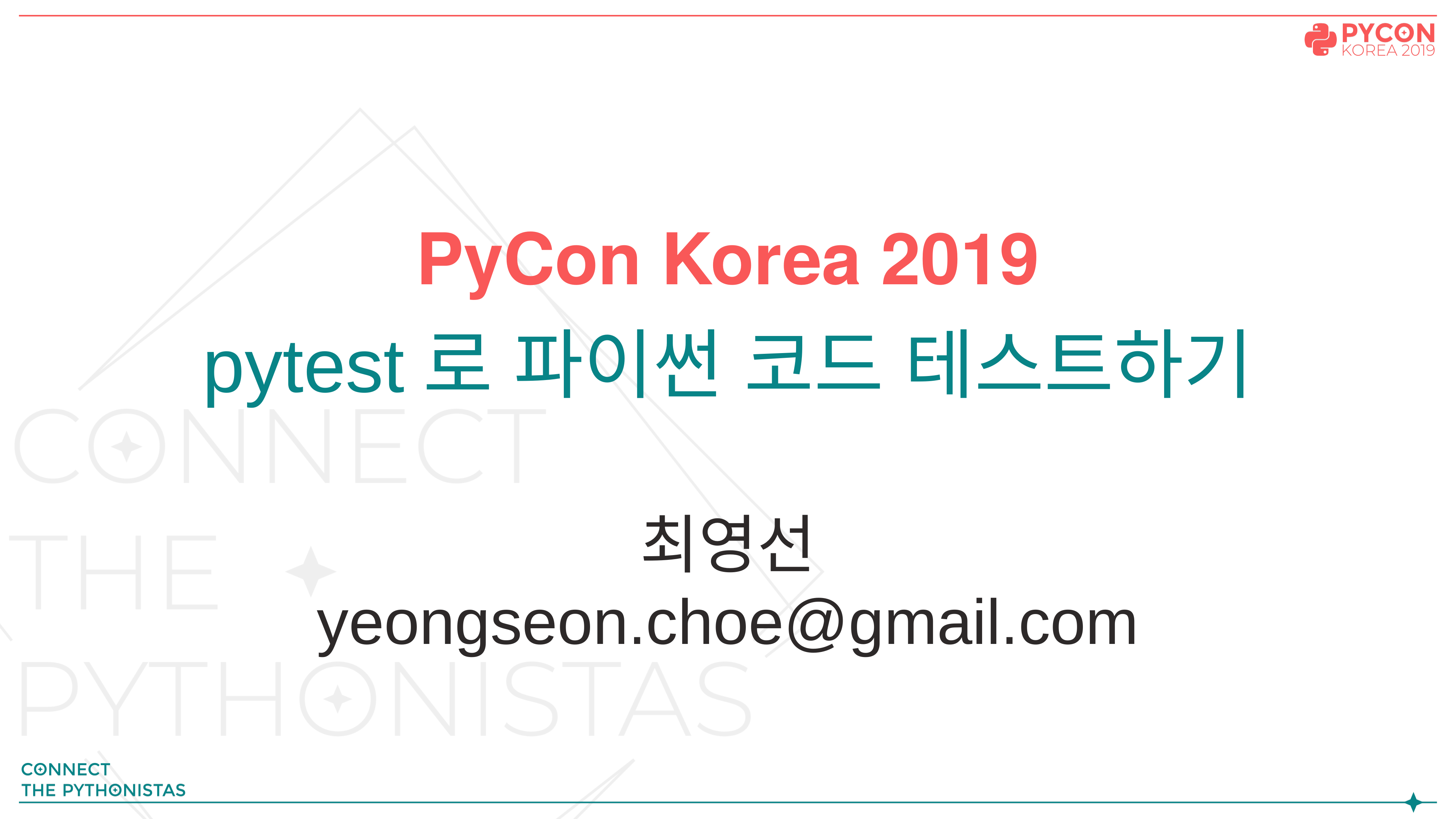

# pytest로 파이썬 코드 테스트하기

최영선
yeongseon.choe@gmail.com